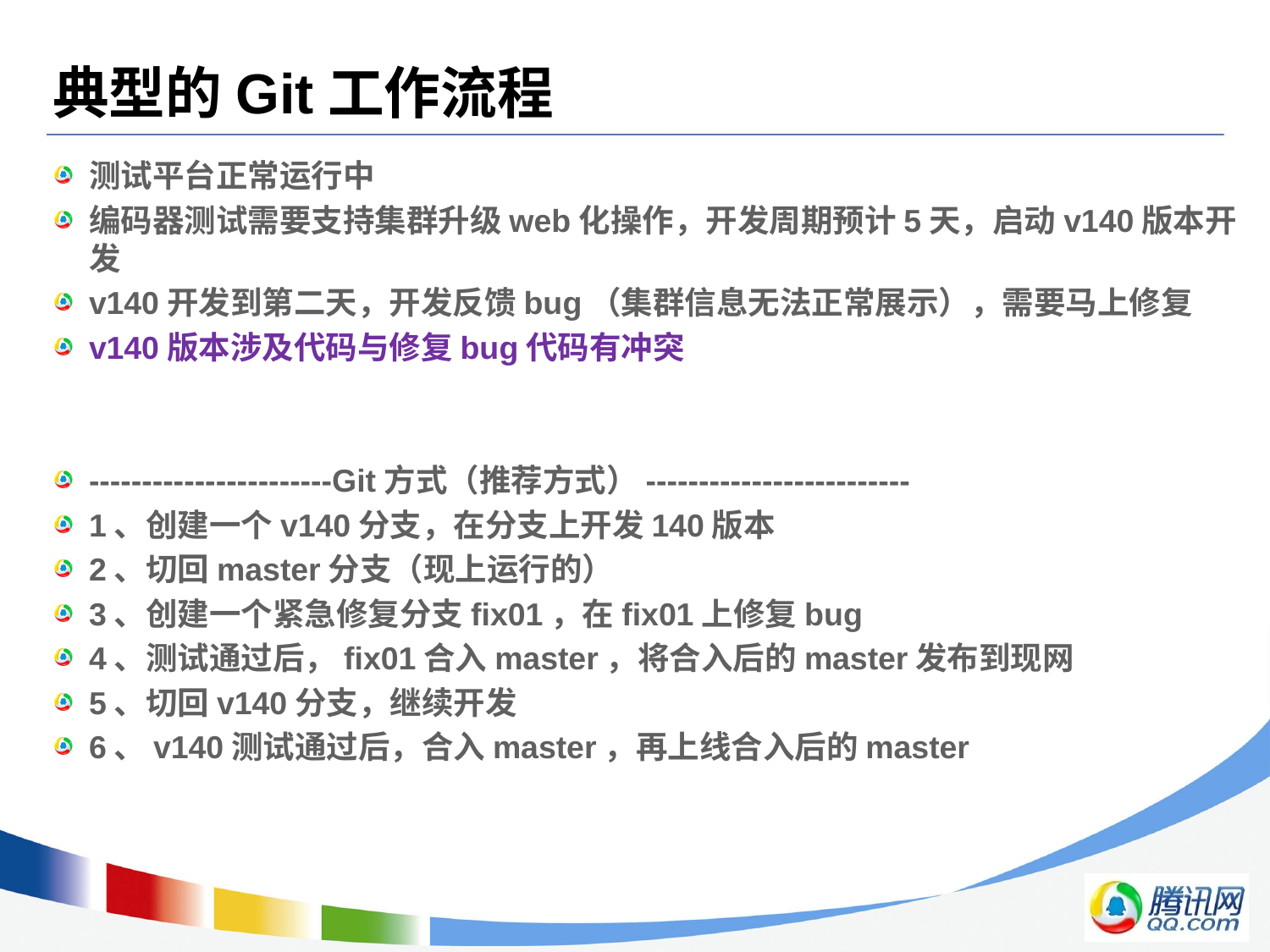

# 典型的Git工作流程
测试平台正常运行中
编码器测试需要支持集群升级web化操作，开发周期预计5天，启动v140版本开发
v140开发到第二天，开发反馈bug（集群信息无法正常展示），需要马上修复
v140版本涉及代码与修复bug代码有冲突

-----------------------Git方式（推荐方式）-------------------------
1、创建一个v140分支，在分支上开发140版本
2、切回master分支（现上运行的）
3、创建一个紧急修复分支fix01，在fix01上修复bug
4、测试通过后，fix01合入master，将合入后的master发布到现网
5、切回v140分支，继续开发
6、v140测试通过后，合入master，再上线合入后的master